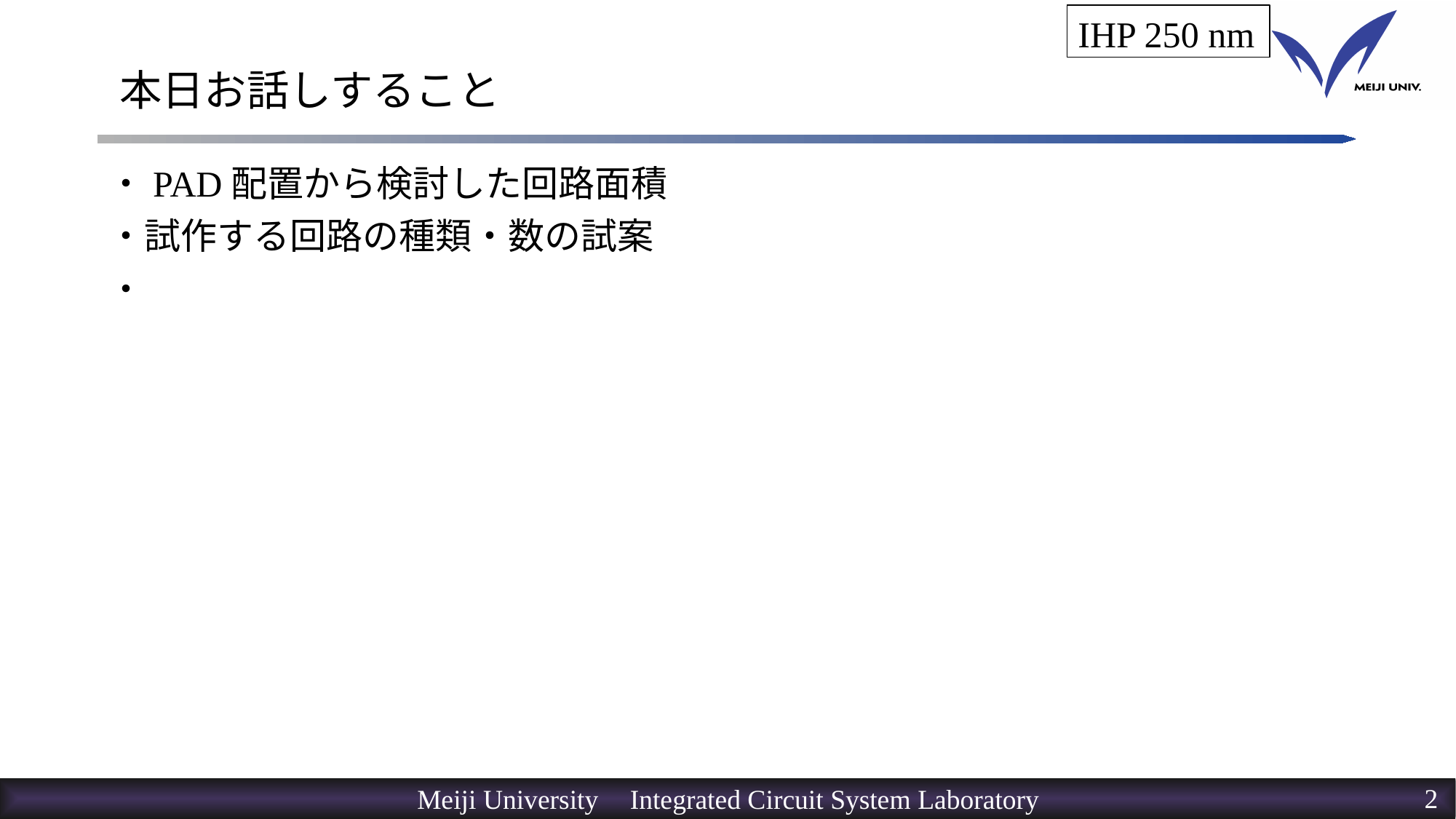

IHP 250 nm
# 本日お話しすること
・PAD配置から検討した回路面積
・試作する回路の種類・数の試案
・